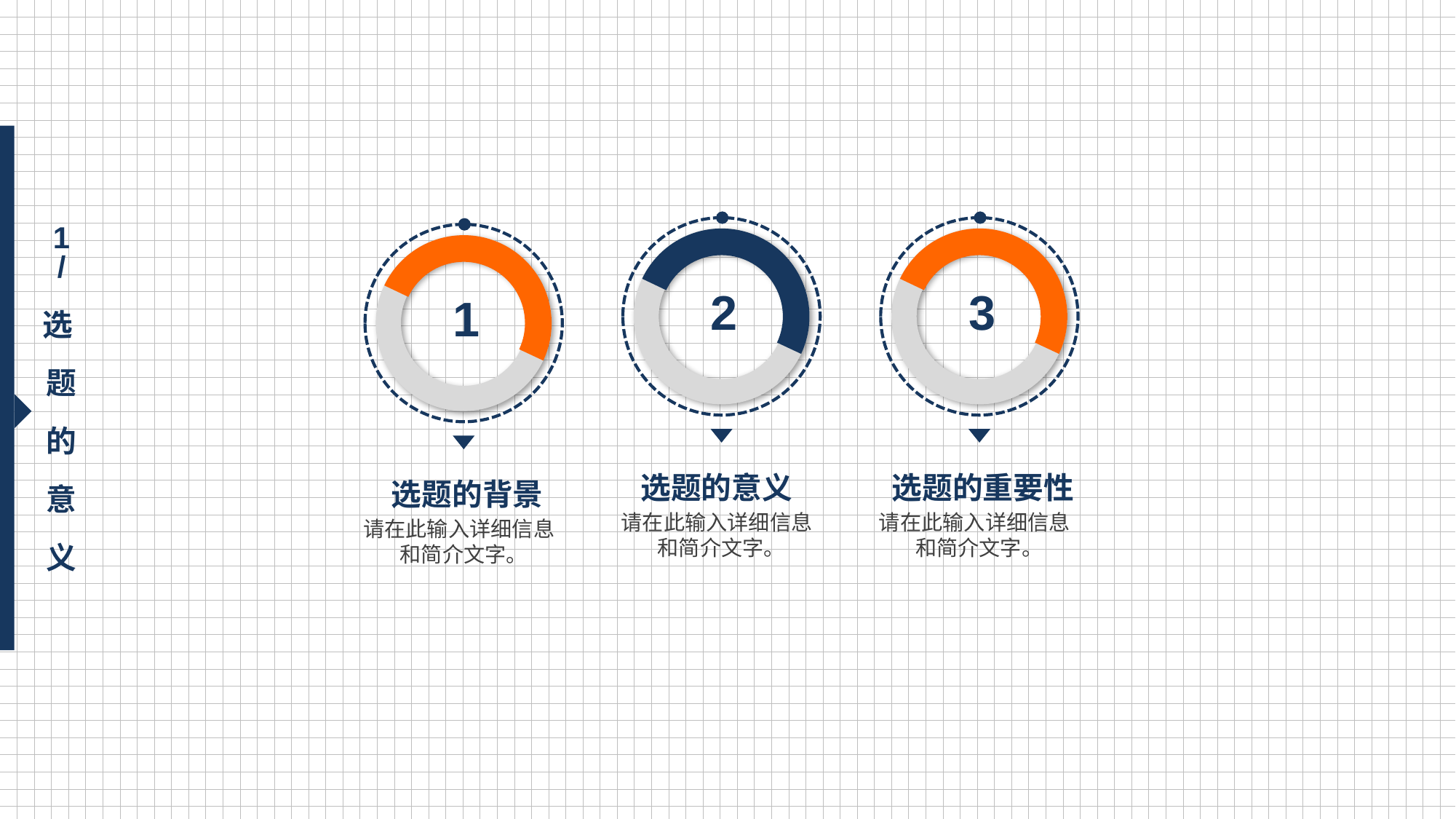

1
/

选

题

的

意

义

 2
 3
 1

选题的意义
选题的重要性
选题的背景
请在此输入详细信息   和简介文字。
请在此输入详细信息   和简介文字。
请在此输入详细信息   和简介文字。